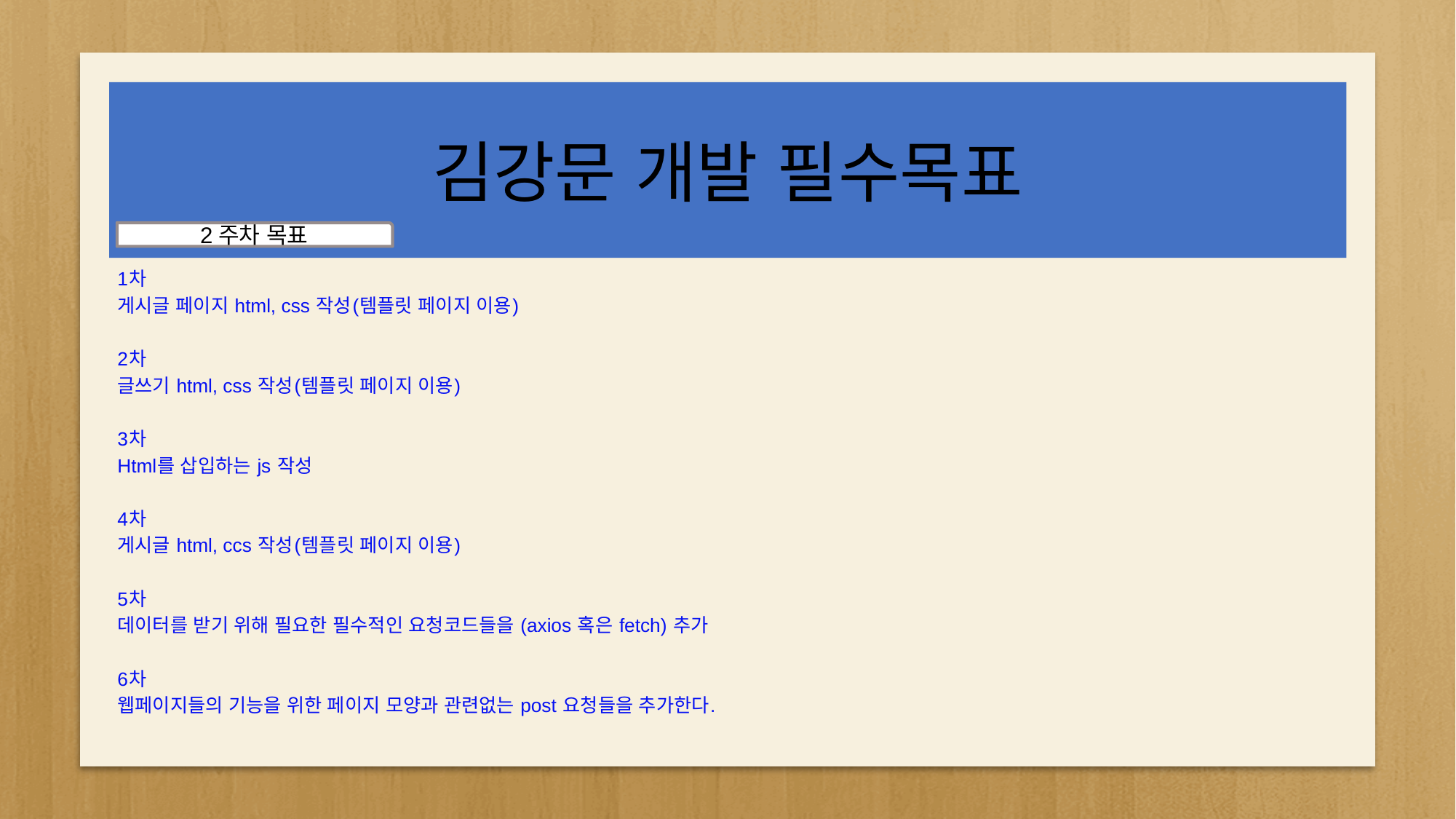

# 김강문 개발 필수목표
2주차 목표
1차
게시글 페이지 html, css 작성(템플릿 페이지 이용)

2차
글쓰기 html, css 작성(템플릿 페이지 이용)

3차
Html를 삽입하는 js 작성

4차
게시글 html, ccs 작성(템플릿 페이지 이용)

5차
데이터를 받기 위해 필요한 필수적인 요청코드들을 (axios 혹은 fetch) 추가

6차
웹페이지들의 기능을 위한 페이지 모양과 관련없는 post 요청들을 추가한다.